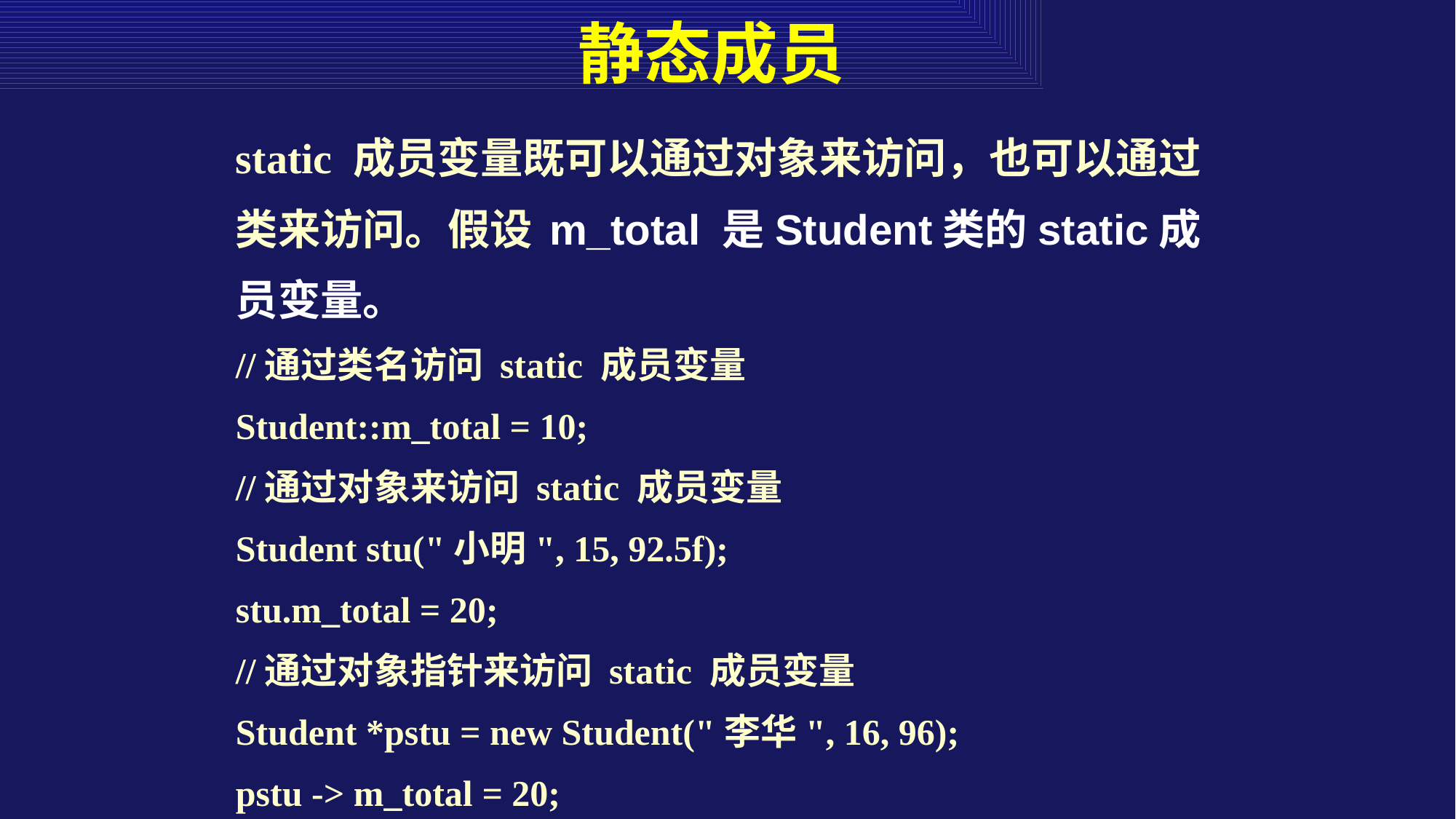

静态成员
static 成员变量既可以通过对象来访问，也可以通过类来访问。假设 m_total 是Student类的static成员变量。
//通过类名访问 static 成员变量
Student::m_total = 10;
//通过对象来访问 static 成员变量
Student stu("小明", 15, 92.5f);
stu.m_total = 20;
//通过对象指针来访问 static 成员变量
Student *pstu = new Student("李华", 16, 96);
pstu -> m_total = 20;